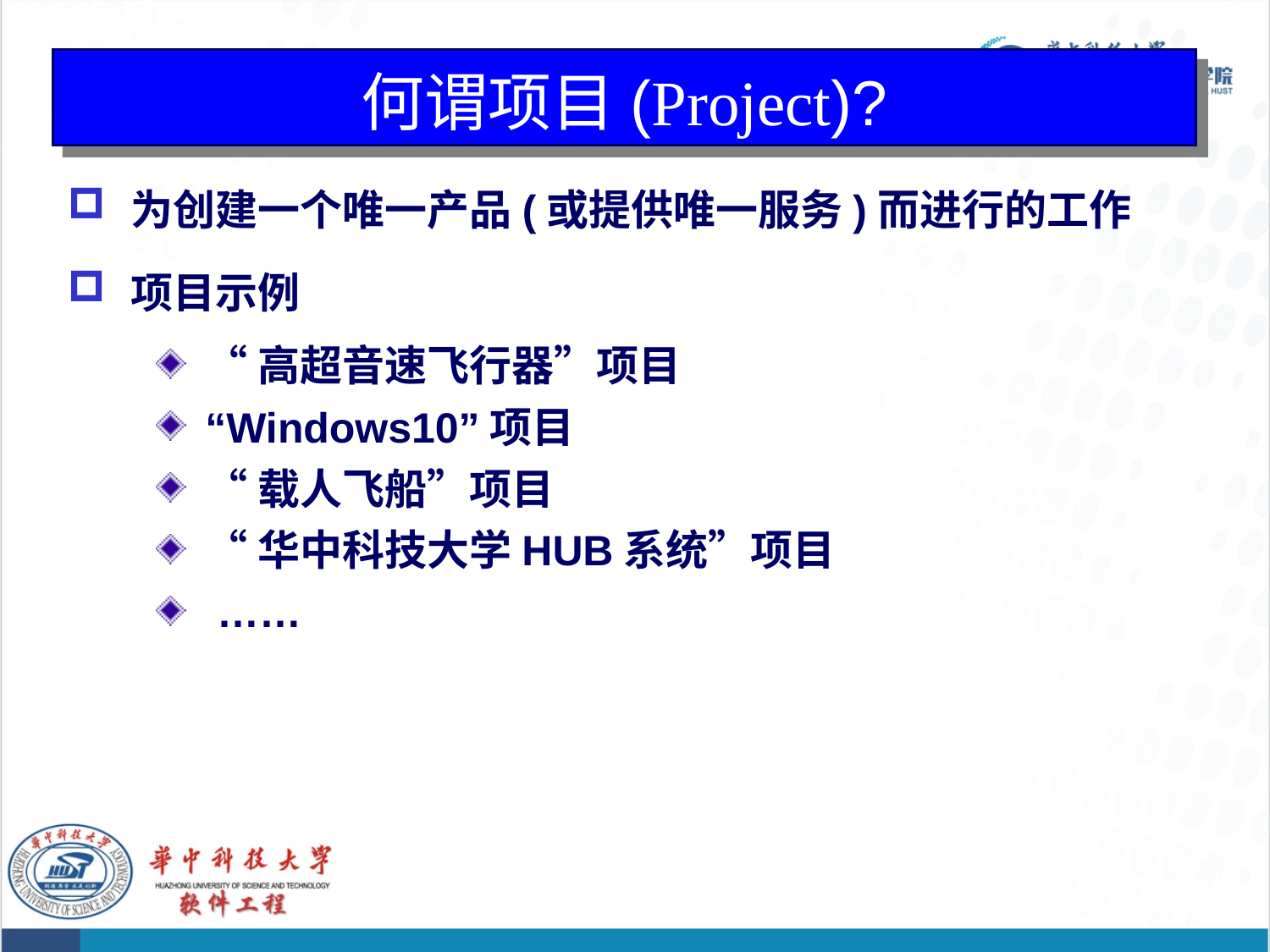

# 何谓项目(Project)?
为创建一个唯一产品(或提供唯一服务)而进行的工作
项目示例
“高超音速飞行器”项目
“Windows10”项目
“载人飞船”项目
“华中科技大学HUB系统”项目
 ……